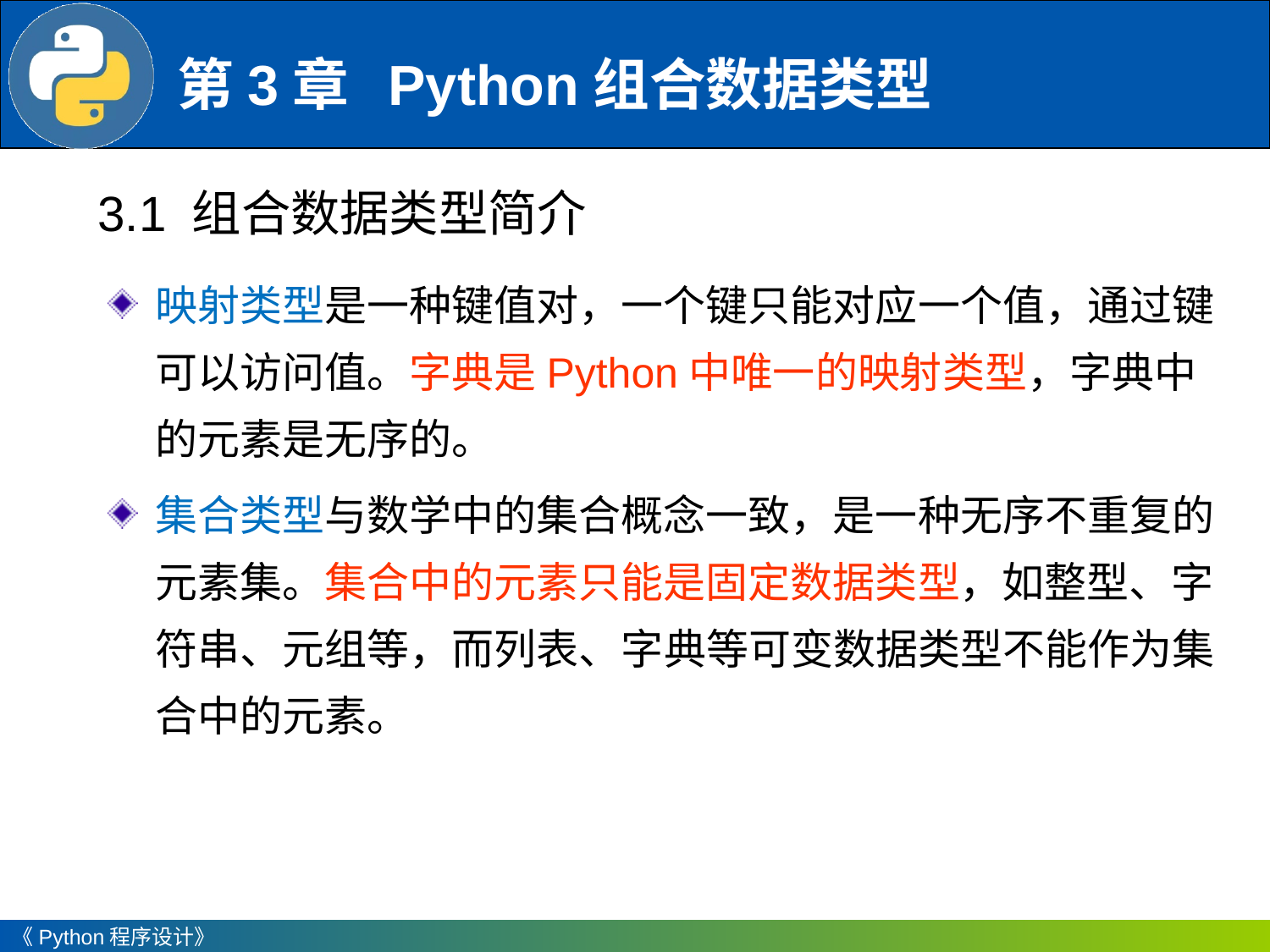

3.1 组合数据类型简介
映射类型是一种键值对，一个键只能对应一个值，通过键可以访问值。字典是Python中唯一的映射类型，字典中的元素是无序的。
集合类型与数学中的集合概念一致，是一种无序不重复的元素集。集合中的元素只能是固定数据类型，如整型、字符串、元组等，而列表、字典等可变数据类型不能作为集合中的元素。